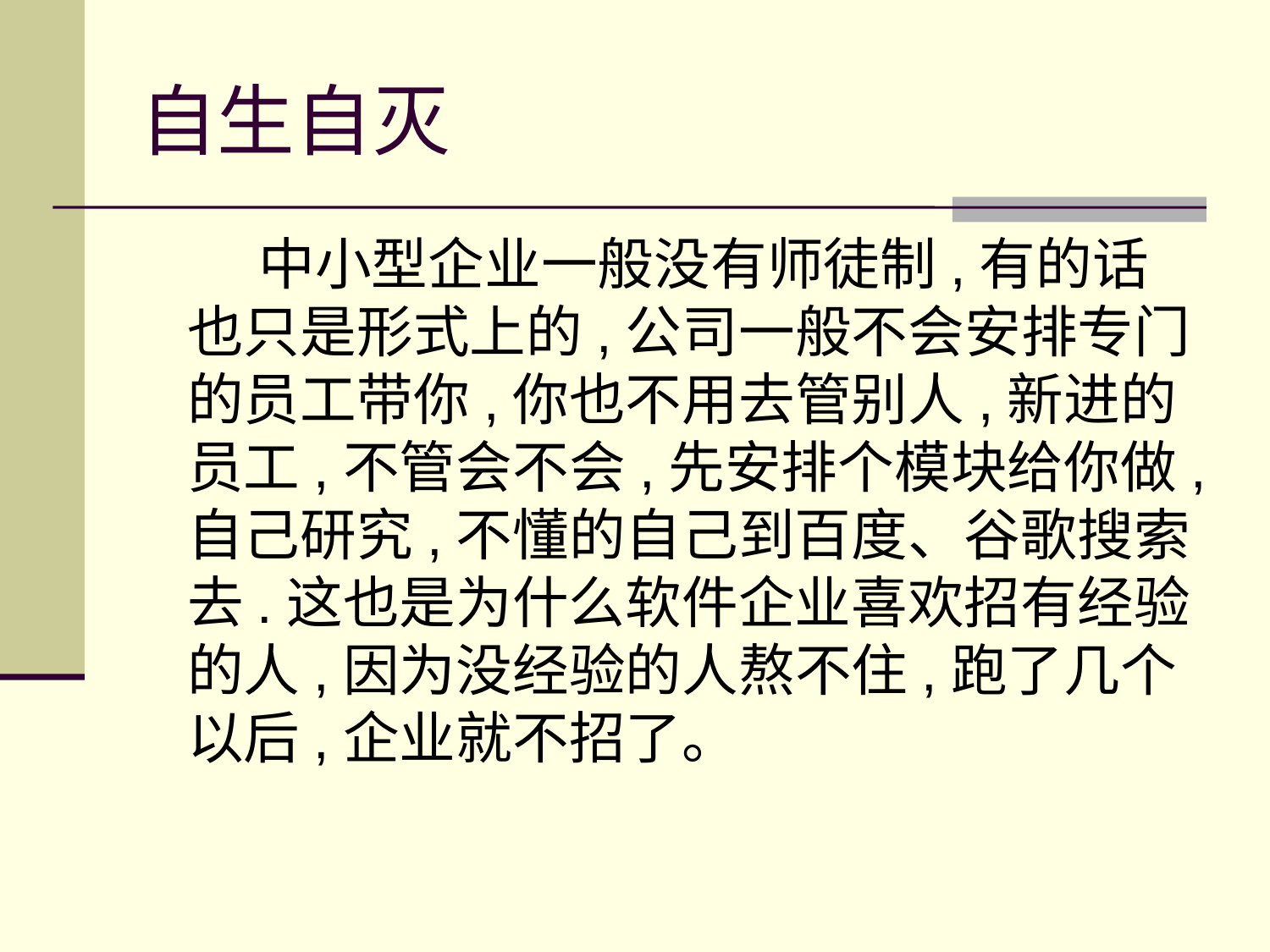

# 自生自灭
         中小型企业一般没有师徒制,有的话也只是形式上的,公司一般不会安排专门的员工带你,你也不用去管别人,新进的员工,不管会不会,先安排个模块给你做,自己研究,不懂的自己到百度、谷歌搜索去.这也是为什么软件企业喜欢招有经验的人,因为没经验的人熬不住,跑了几个以后,企业就不招了。